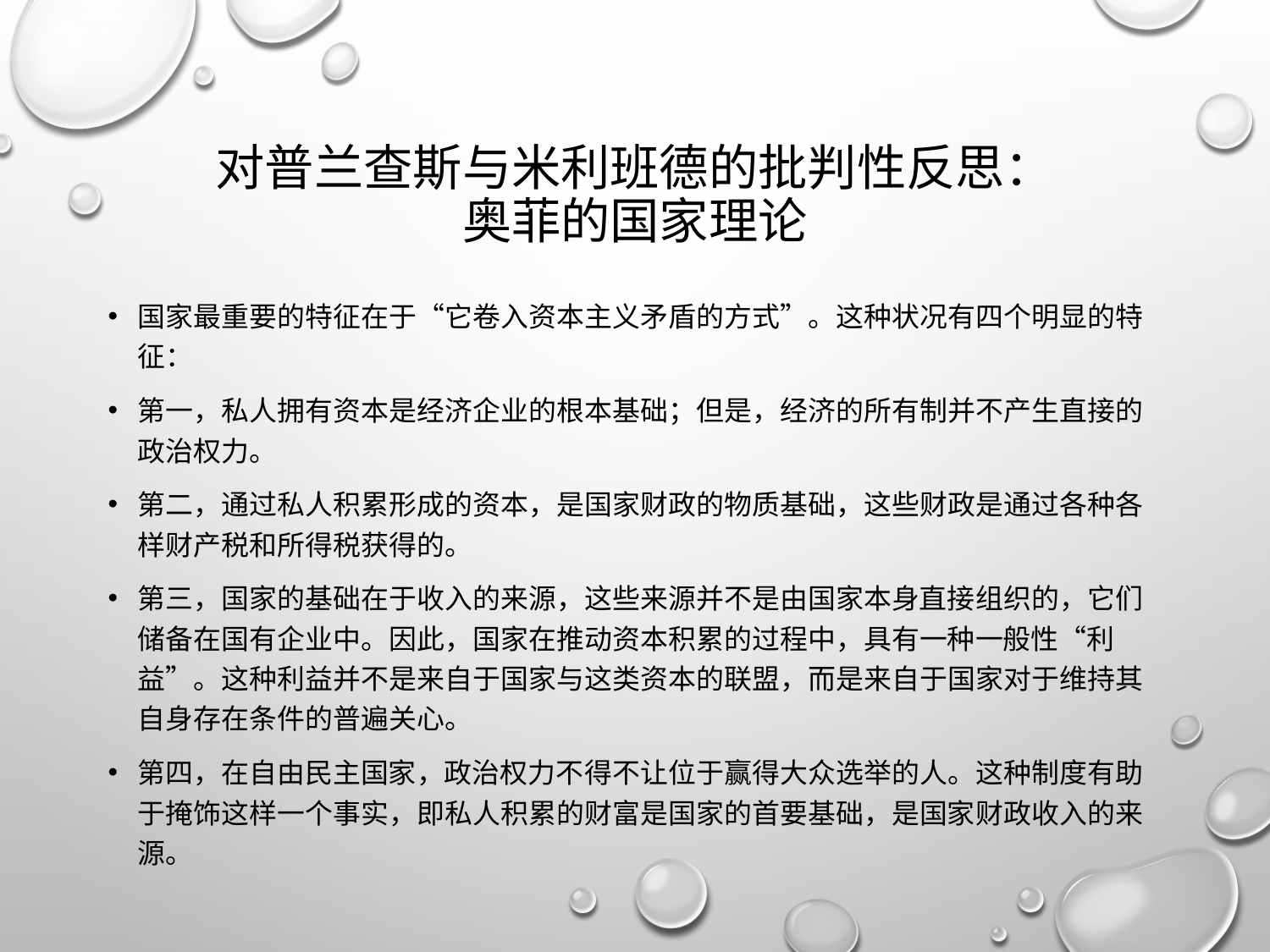

# 对普兰查斯与米利班德的批判性反思： 奥菲的国家理论
国家最重要的特征在于“它卷入资本主义矛盾的方式”。这种状况有四个明显的特征：
第一，私人拥有资本是经济企业的根本基础；但是，经济的所有制并不产生直接的政治权力。
第二，通过私人积累形成的资本，是国家财政的物质基础，这些财政是通过各种各样财产税和所得税获得的。
第三，国家的基础在于收入的来源，这些来源并不是由国家本身直接组织的，它们储备在国有企业中。因此，国家在推动资本积累的过程中，具有一种一般性“利益”。这种利益并不是来自于国家与这类资本的联盟，而是来自于国家对于维持其自身存在条件的普遍关心。
第四，在自由民主国家，政治权力不得不让位于赢得大众选举的人。这种制度有助于掩饰这样一个事实，即私人积累的财富是国家的首要基础，是国家财政收入的来源。